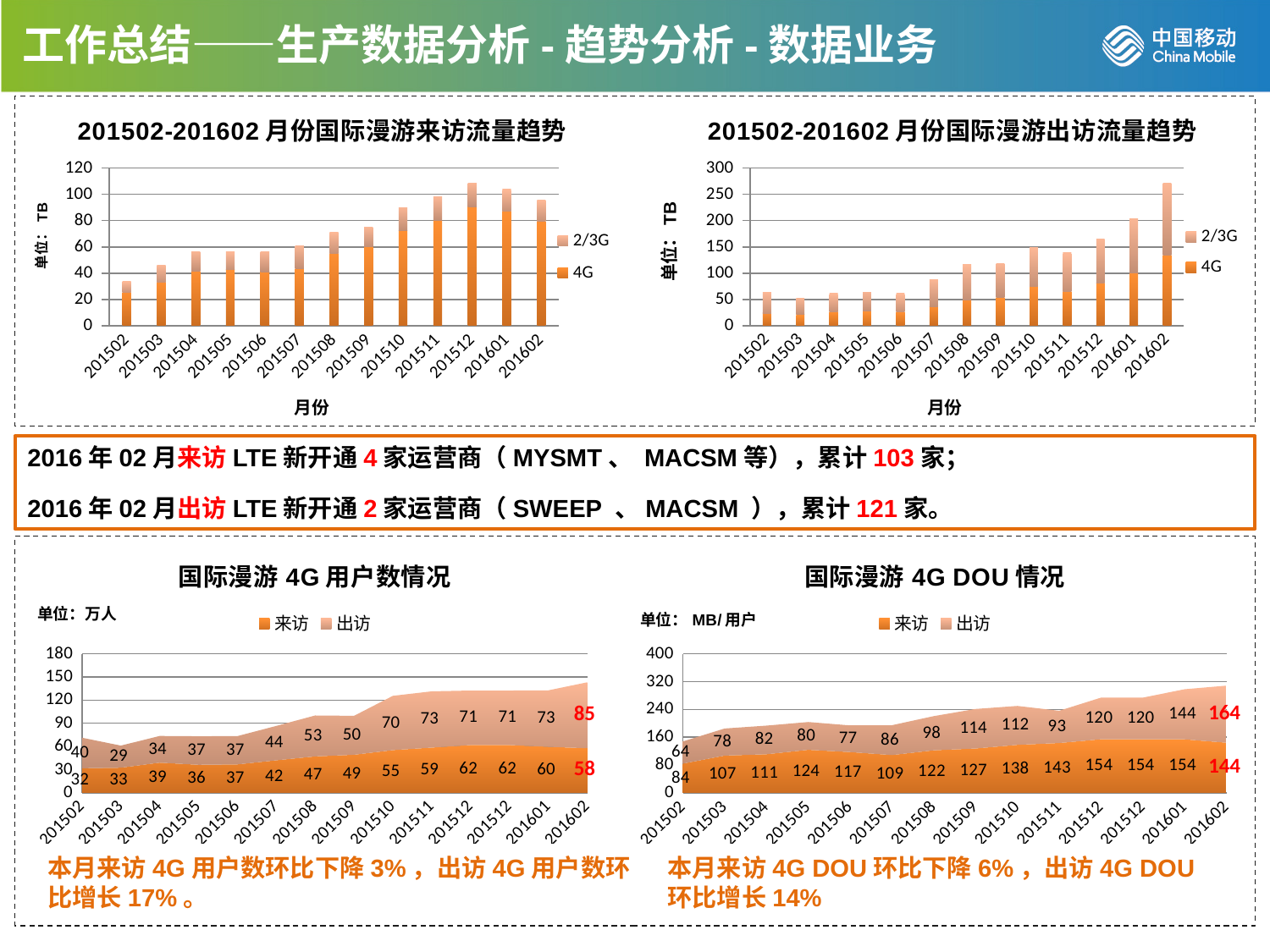

工作总结——生产数据分析-趋势分析-数据业务

### Chart: 201502-201602月份国际漫游来访流量趋势

| Category | 4G | 2/3G |
|---|---|---|
| 201502 | 25.522324126907687 | 8.18707818928211 |
| 201503 | 33.223301962975036 | 12.938978492007669 |
| 201504 | 41.39177230856061 | 14.88244425913768 |
| 201505 | 42.81103159953244 | 13.571685765472498 |
| 201506 | 41.18741244096511 | 14.8922736814602 |
| 201507 | 43.647009427475496 | 17.37210664151369 |
| 201508 | 55.017862049288894 | 16.31834217026963 |
| 201509 | 59.93084768576024 | 14.76447276731047 |
| 201510 | 72.72691583936188 | 17.33333357356779 |
| 201511 | 79.9986963789461 | 17.980339270922524 |
| 201512 | 90.81229348737476 | 17.63895445462916 |
| 201601 | 87.27449800647042 | 16.56415723274309 |
| 201602 | 79.26809845174188 | 16.6402108180828 |

### Chart: 201502-201602月份国际漫游出访流量趋势

| Category | 4G | 2/3G |
|---|---|---|
| 201502 | 23.960033954715897 | 38.972457690376395 |
| 201503 | 21.191388946450495 | 30.97476667083354 |
| 201504 | 27.03955212721393 | 35.0690627857794 |
| 201505 | 28.1370133906012 | 35.95398501190345 |
| 201506 | 26.703481670091588 | 35.07706605138425 |
| 201507 | 36.32336756810208 | 50.94565289576248 |
| 201508 | 49.5255672147168 | 67.4087509874471 |
| 201509 | 54.522337005290005 | 64.07136643735605 |
| 201510 | 74.91626604822021 | 73.76803848642567 |
| 201511 | 64.29134448314323 | 75.4101724425542 |
| 201512 | 80.5432769203808 | 84.3615008627758 |
| 201601 | 100.635329234362 | 103.71754459316227 |
| 201602 | 133.72307451721198 | 137.77390078850033 |
2016年02月来访LTE新开通4家运营商（MYSMT、 MACSM等），累计103家；
2016年02月出访LTE新开通2家运营商（SWEEP 、MACSM ），累计121家。

### Chart: 国际漫游4G用户数情况

| Category | 来访 | 出访 |
|---|---|---|
| 201502 | 31.8081 | 39.52950000000001 |
| 201503 | 32.531800000000004 | 28.573899999999988 |
| 201504 | 39.09730000000001 | 34.4583 |
| 201505 | 36.286 | 36.92510000000011 |
| 201506 | 36.819599999999994 | 36.589000000000006 |
| 201507 | 42.12020000000001 | 44.4405 |
| 201508 | 47.1726 | 52.888999999999996 |
| 201509 | 49.306400000000004 | 50.315200000000004 |
| 201510 | 55.27160000000001 | 70.2542 |
| 201511 | 58.5319 | 72.85899999999998 |
| 201512 | 61.8329 | 70.5465 |
| 201512 | 61.8329 | 70.5465 |
| 201601 | 59.537600000000005 | 73.1448 |
| 201602 | 57.66260000000001 | 85.4059 |

### Chart: 国际漫游4G DOU情况

| Category | 来访 | 出访 |
|---|---|---|
| 201502 | 84.13610540615875 | 63.55738515311405 |
| 201503 | 107.08647255647757 | 77.7660097358539 |
| 201504 | 111.01129500047612 | 82.28213641225874 |
| 201505 | 123.713333711381 | 79.90173879844069 |
| 201506 | 117.296581678501 | 76.5274535945174 |
| 201507 | 108.65856894654964 | 85.70518214486856 |
| 201508 | 122.29643843289278 | 98.18926651617325 |
| 201509 | 127.452112794574 | 113.625333989846 |
| 201510 | 137.97266318176847 | 111.81594636018598 |
| 201511 | 143.314522600923 | 92.52715633313119 |
| 201512 | 154.00149670453342 | 119.716424117519 |
| 201512 | 154.00149670453342 | 119.716424117519 |
| 201601 | 153.70781492978057 | 144.26697589883398 |
| 201602 | 144.14651022002738 | 164.17929743139499 |
本月来访4G用户数环比下降3%，出访4G用户数环比增长17%。
本月来访4G DOU环比下降6%，出访4G DOU 环比增长14%